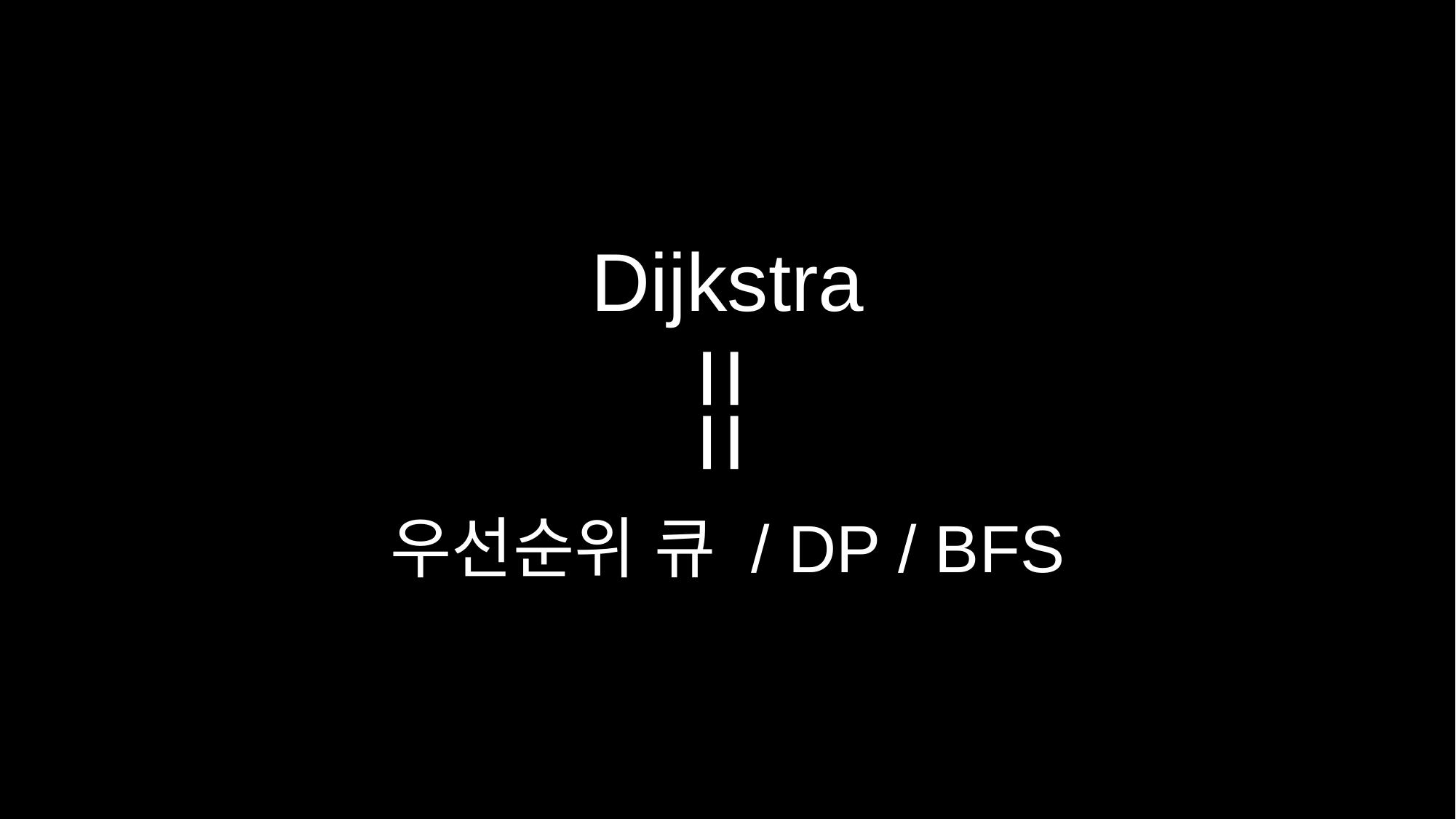

Dijkstra

우선순위 큐 / DP / BFS
==